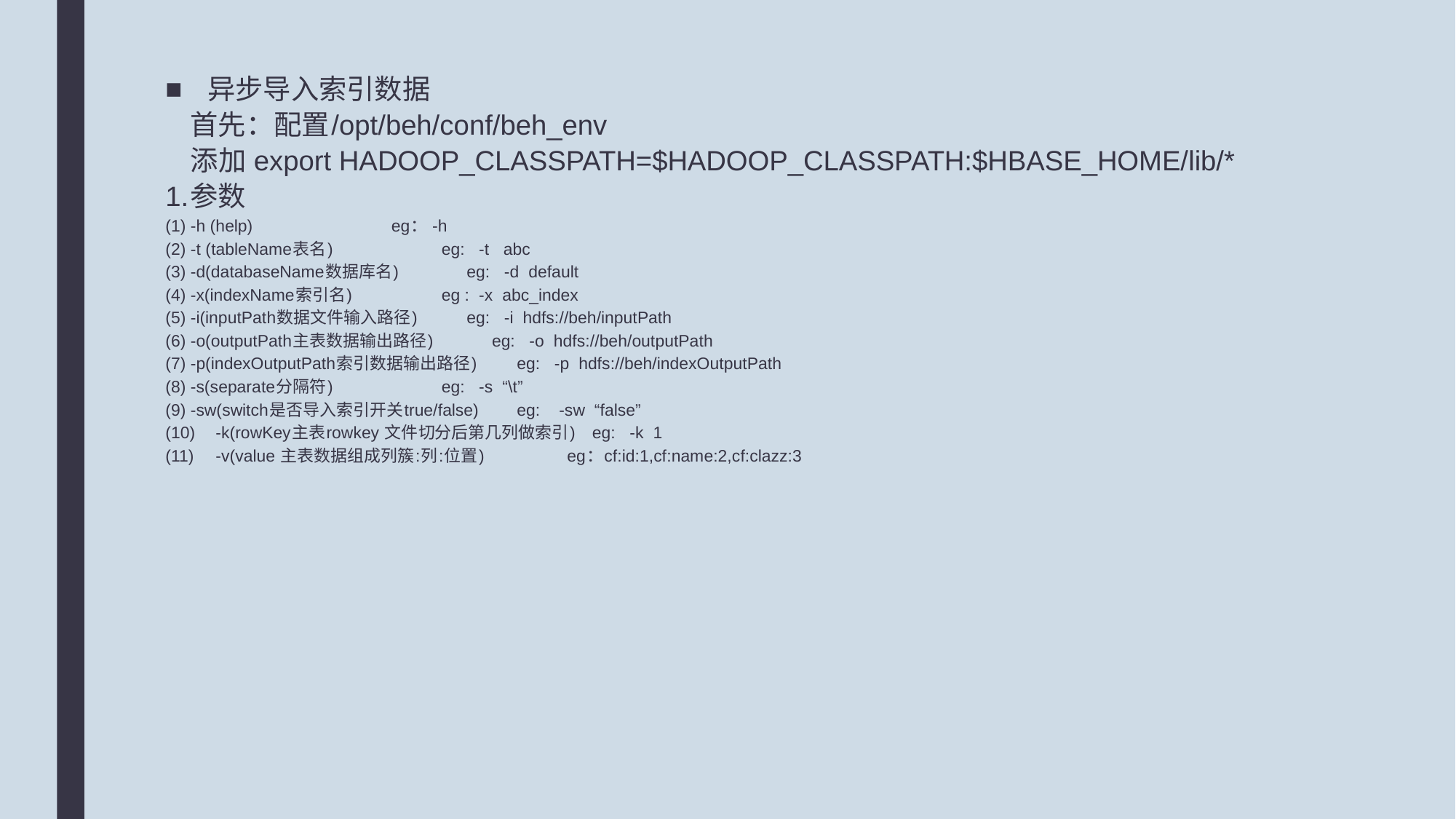

异步导入索引数据
	首先：配置/opt/beh/conf/beh_env
	添加 export HADOOP_CLASSPATH=$HADOOP_CLASSPATH:$HBASE_HOME/lib/*
1.参数
(1)	-h (help)                             		eg： -h
(2)	-t (tableName表名)                   		eg:   -t   abc
(3)	-d(databaseName数据库名)             		eg:   -d  default
(4)	-x(indexName索引名)                  		eg :  -x  abc_index
(5)	-i(inputPath数据文件输入路径)          		eg:   -i  hdfs://beh/inputPath
(6)	-o(outputPath主表数据输出路径)         		eg:   -o  hdfs://beh/outputPath
(7)	-p(indexOutputPath索引数据输出路径)    		eg:   -p  hdfs://beh/indexOutputPath
(8)	-s(separate分隔符)                     		eg:   -s  “\t”
(9)	-sw(switch是否导入索引开关true/false)   		eg:    -sw  “false”
(10)	-k(rowKey主表rowkey 文件切分后第几列做索引)  		eg:   -k  1
(11)	-v(value 主表数据组成列簇:列:位置)              	eg：cf:id:1,cf:name:2,cf:clazz:3